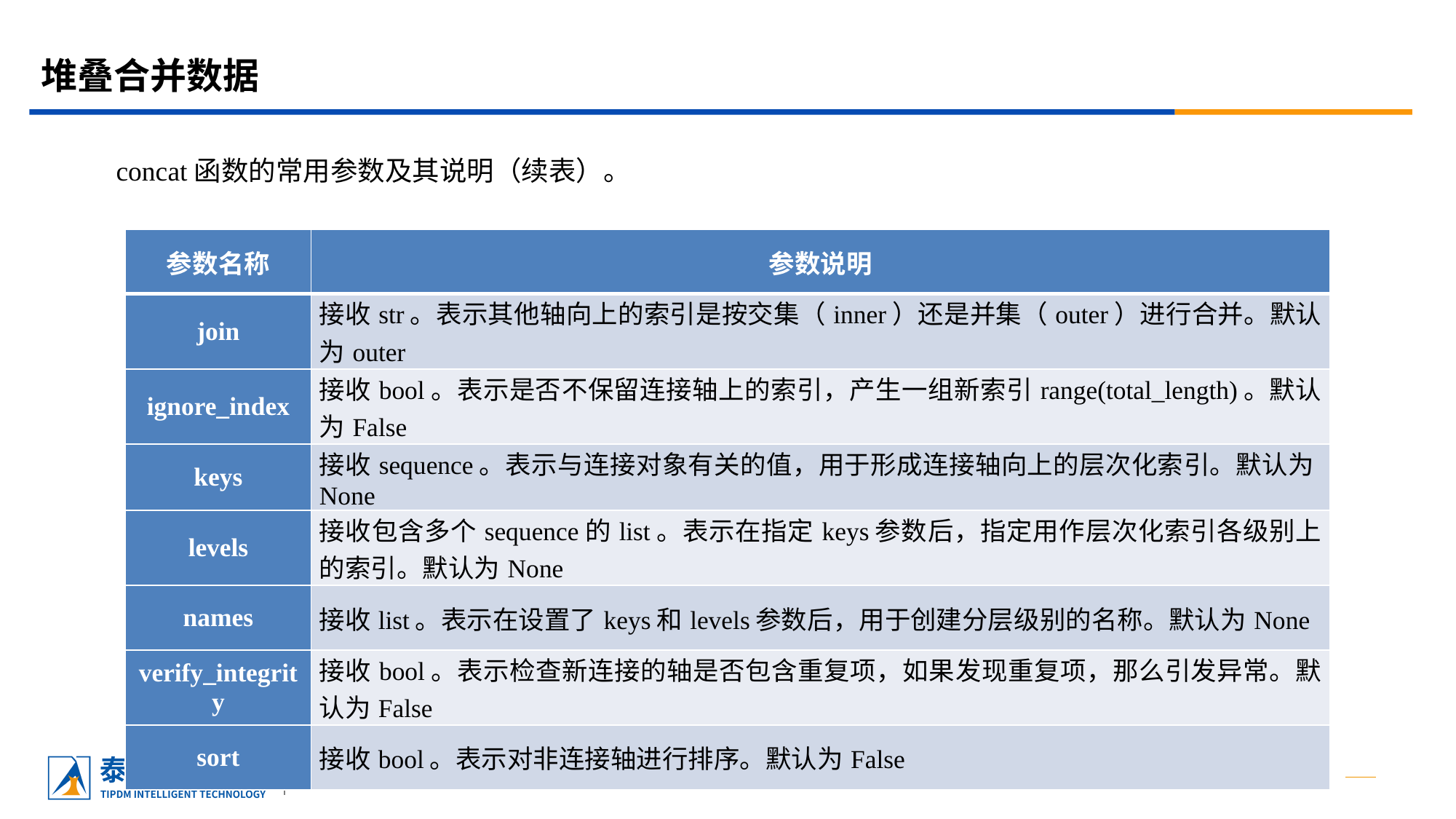

# 堆叠合并数据
concat函数的常用参数及其说明（续表）。

| 参数名称 | 参数说明 |
| --- | --- |
| join | 接收str。表示其他轴向上的索引是按交集（inner）还是并集（outer）进行合并。默认为outer |
| ignore\_index | 接收bool。表示是否不保留连接轴上的索引，产生一组新索引range(total\_length)。默认为False |
| keys | 接收sequence。表示与连接对象有关的值，用于形成连接轴向上的层次化索引。默认为None |
| levels | 接收包含多个sequence的list。表示在指定keys参数后，指定用作层次化索引各级别上的索引。默认为None |
| names | 接收list。表示在设置了keys和levels参数后，用于创建分层级别的名称。默认为None |
| verify\_integrity | 接收bool。表示检查新连接的轴是否包含重复项，如果发现重复项，那么引发异常。默认为False |
| sort | 接收bool。表示对非连接轴进行排序。默认为False |